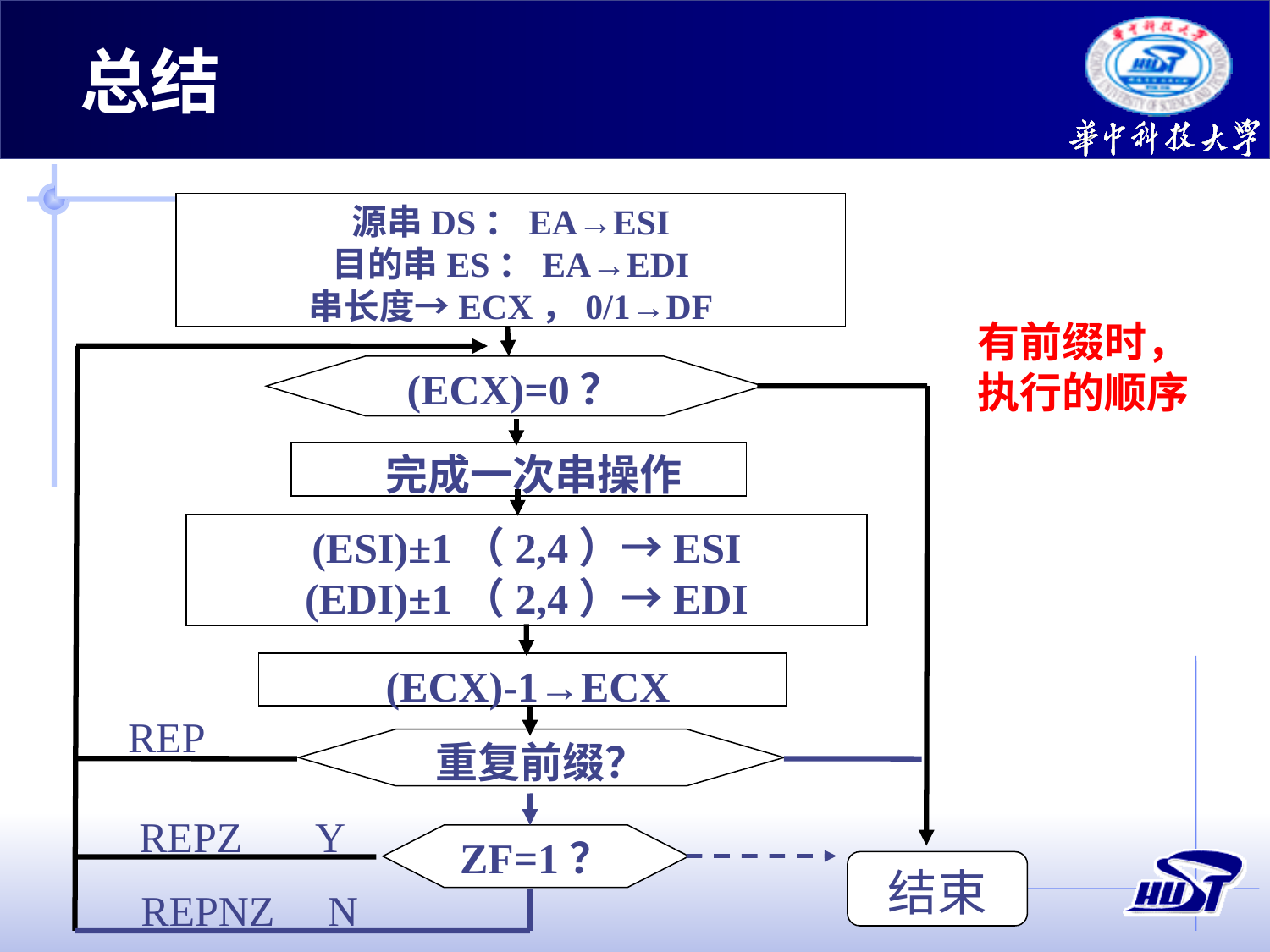

总结
源串DS：EA→ESI
目的串ES：EA→EDI
串长度→ECX，0/1→DF
有前缀时，执行的顺序

(ECX)=0？

  完成一次串操作

(ESI)±1（2,4）→ESI
(EDI)±1（2,4）→EDI

 (ECX)-1→ECX
REP

重复前缀？

REPZ       Y
ZF=1？
结束

REPNZ     N